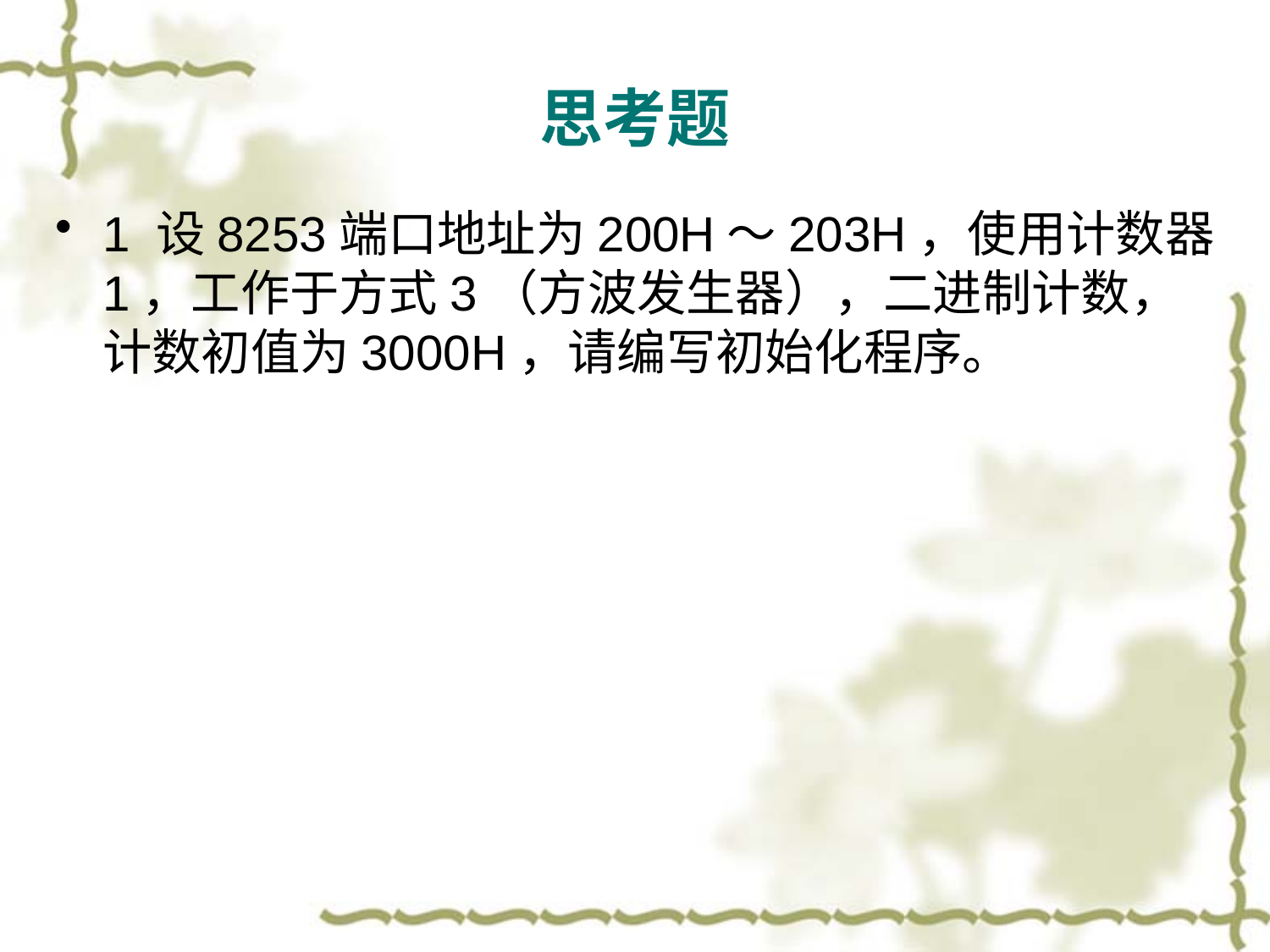

# 思考题
1 设8253端口地址为200H～203H，使用计数器1，工作于方式3（方波发生器），二进制计数，计数初值为3000H，请编写初始化程序。